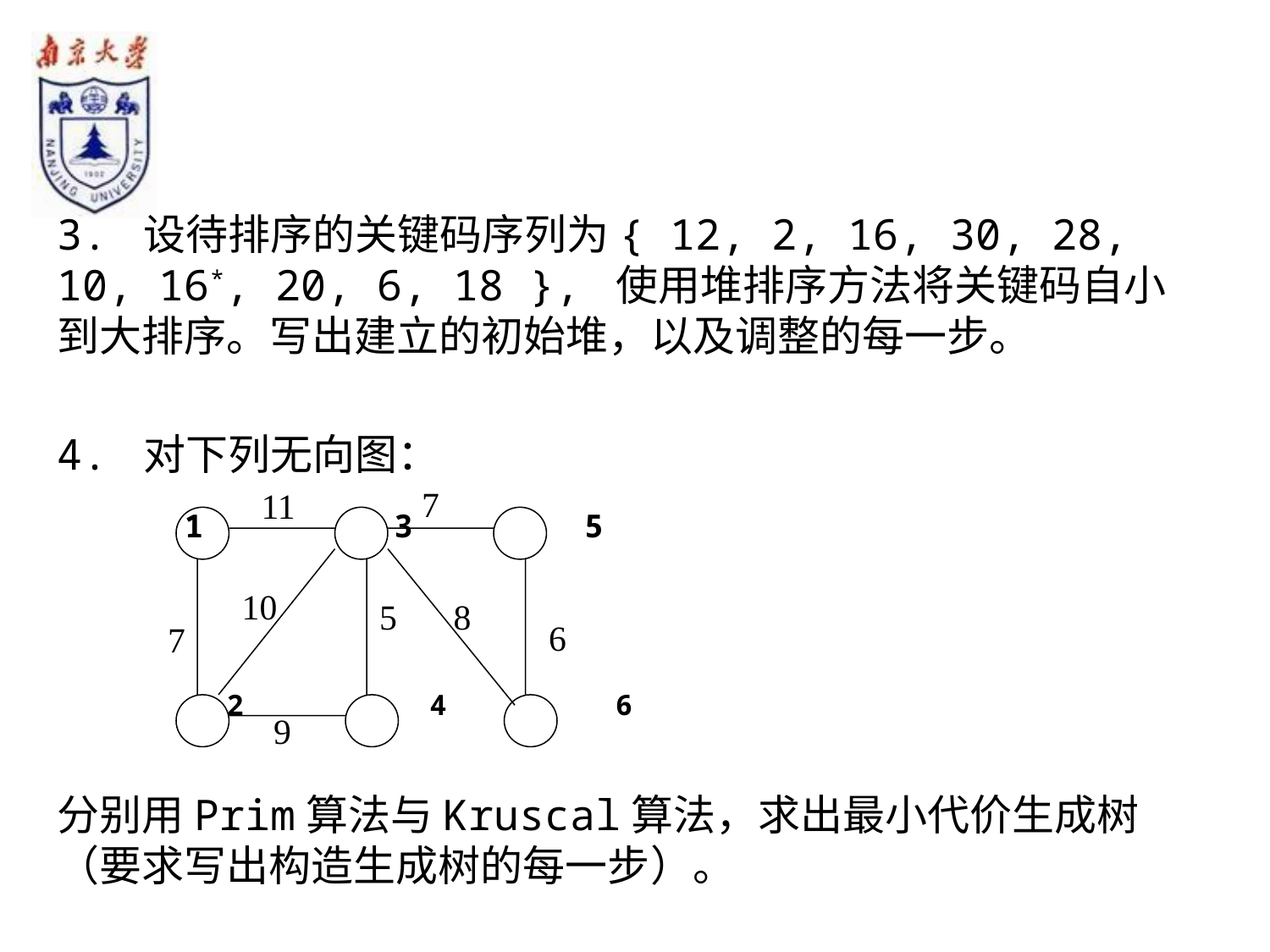

3. 设待排序的关键码序列为{ 12, 2, 16, 30, 28, 10, 16*, 20, 6, 18 }, 使用堆排序方法将关键码自小到大排序。写出建立的初始堆，以及调整的每一步。

4. 对下列无向图：
	1          3         5

          2           4          6

分别用Prim算法与Kruscal算法，求出最小代价生成树（要求写出构造生成树的每一步）。
7
11

10
5
8
6
7

9